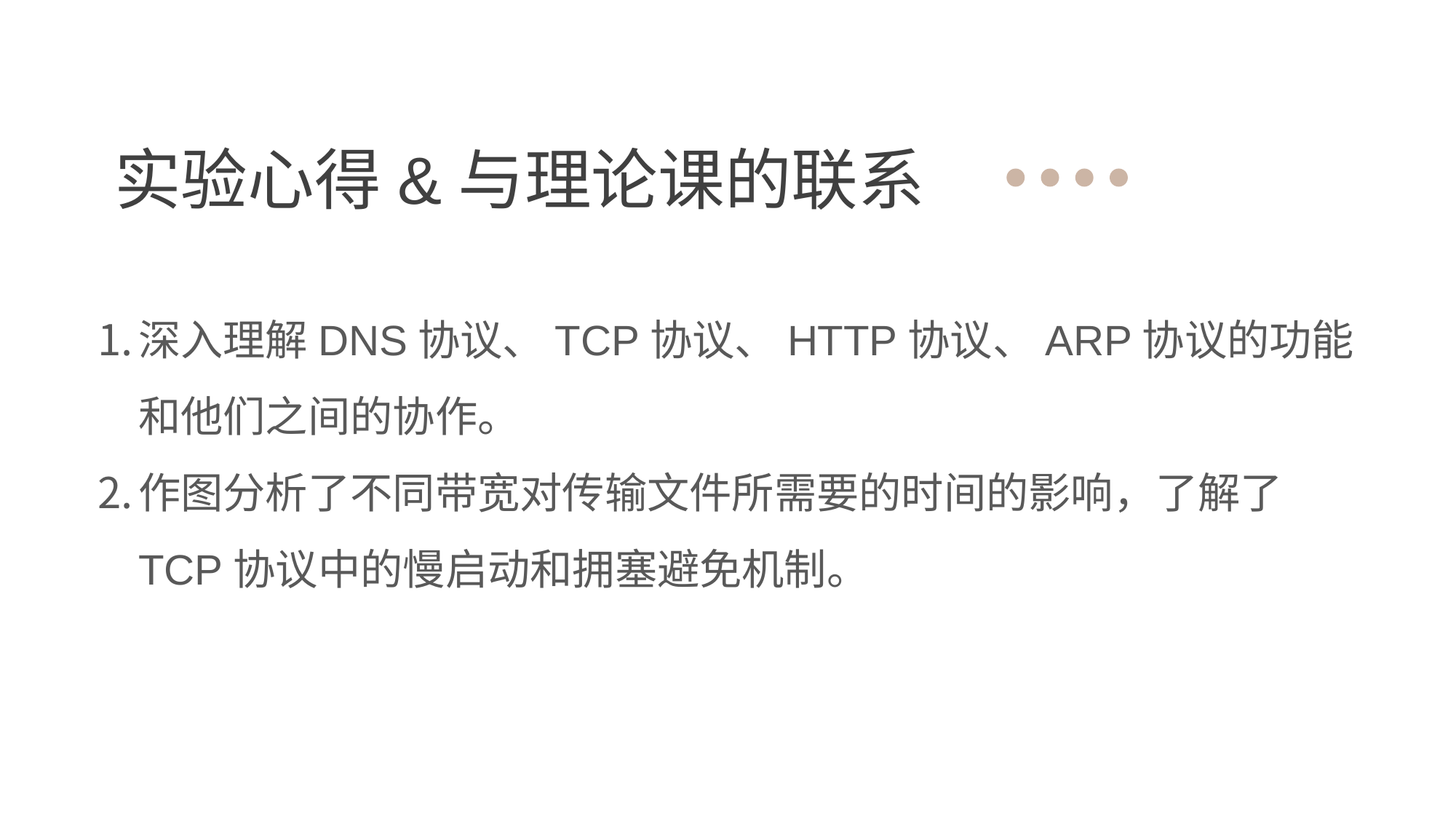

实验心得&与理论课的联系

深入理解DNS协议、TCP协议、HTTP协议、ARP协议的功能和他们之间的协作。
作图分析了不同带宽对传输文件所需要的时间的影响，了解了TCP协议中的慢启动和拥塞避免机制。